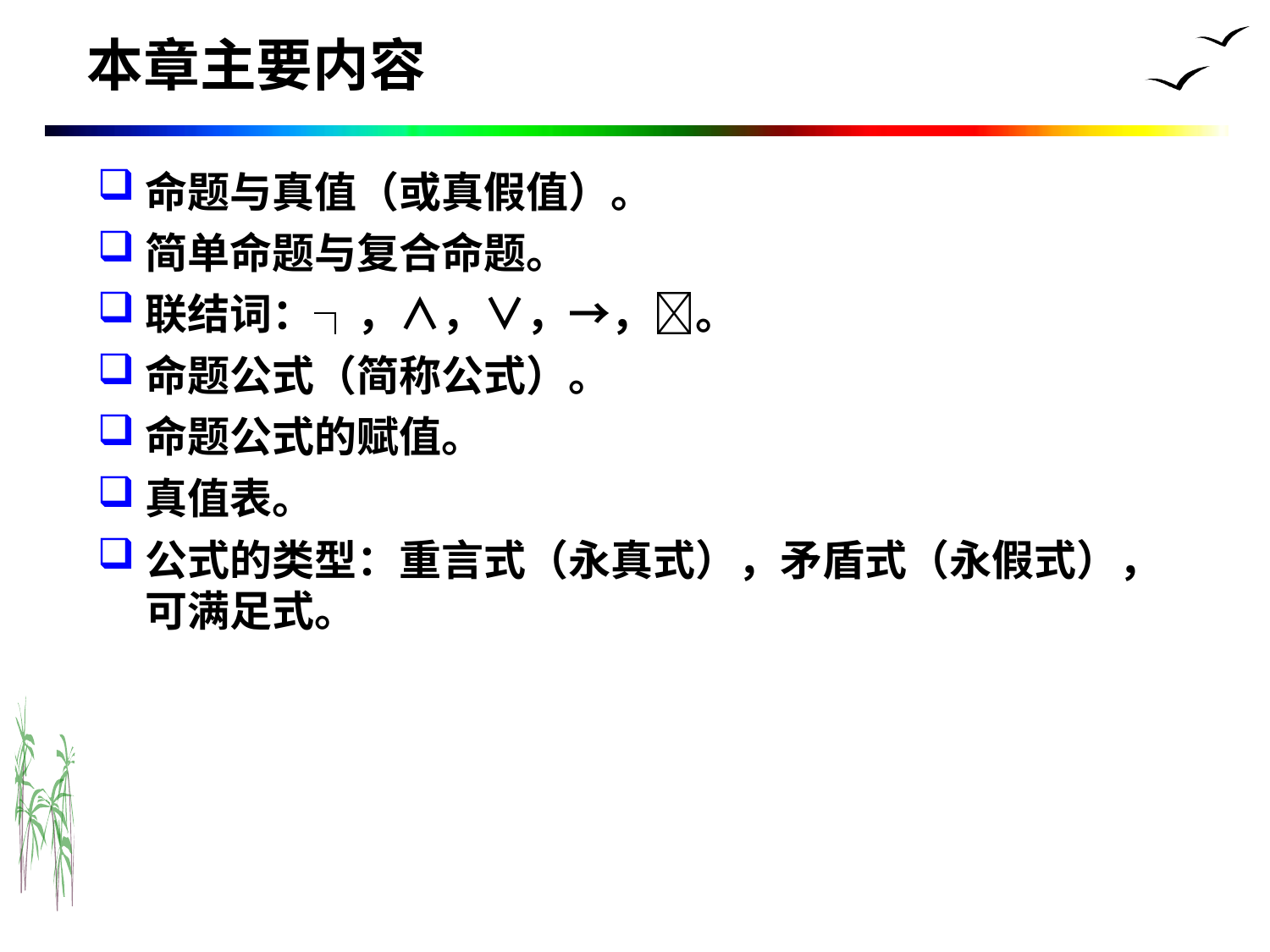

# 本章主要内容
命题与真值（或真假值）。
简单命题与复合命题。
联结词：┐，∧，∨，→，↔。
命题公式（简称公式）。
命题公式的赋值。
真值表。
公式的类型：重言式（永真式），矛盾式（永假式），可满足式。